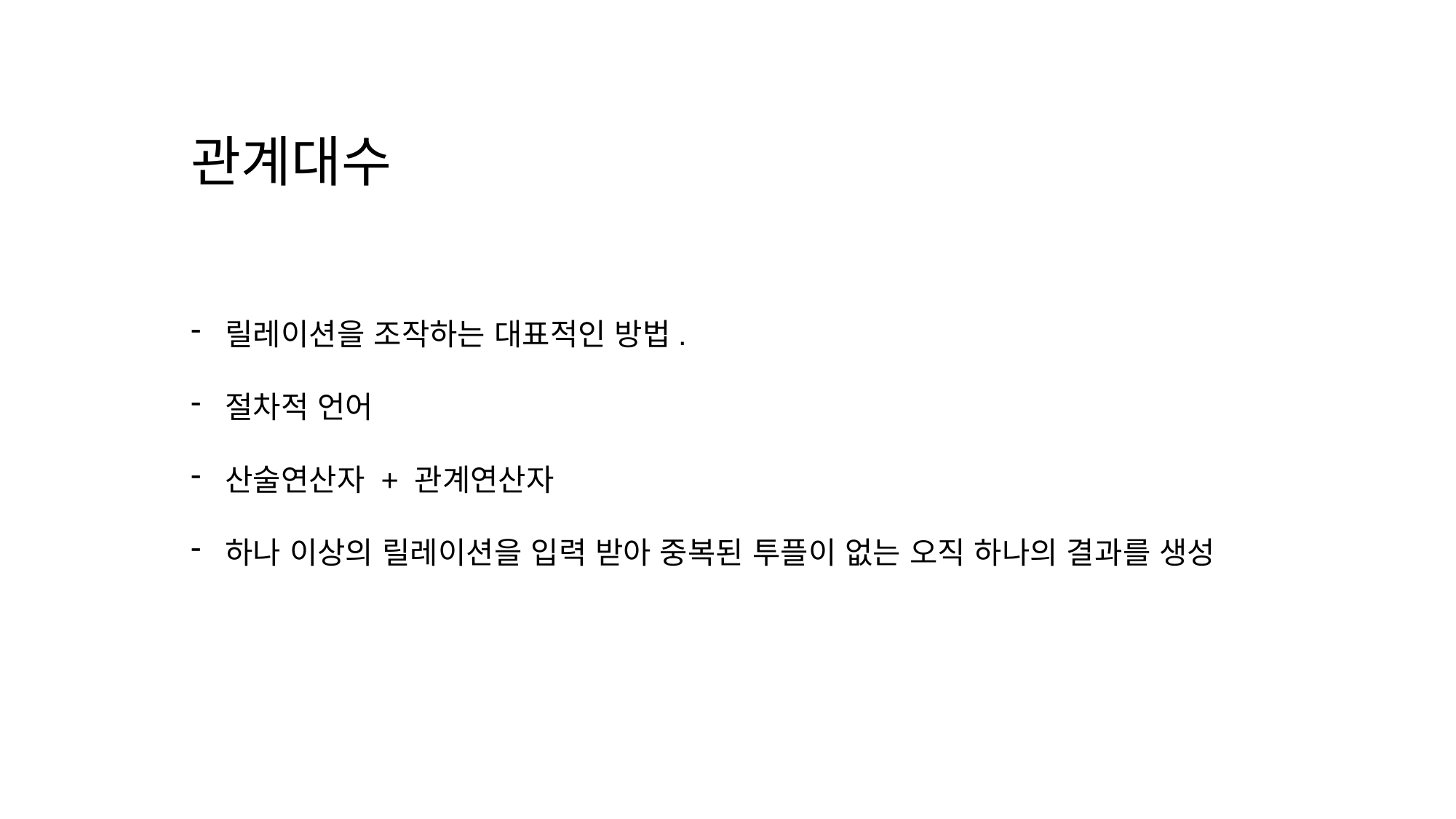

관계대수
릴레이션을 조작하는 대표적인 방법.

절차적 언어

산술연산자 + 관계연산자

하나 이상의 릴레이션을 입력 받아 중복된 투플이 없는 오직 하나의 결과를 생성